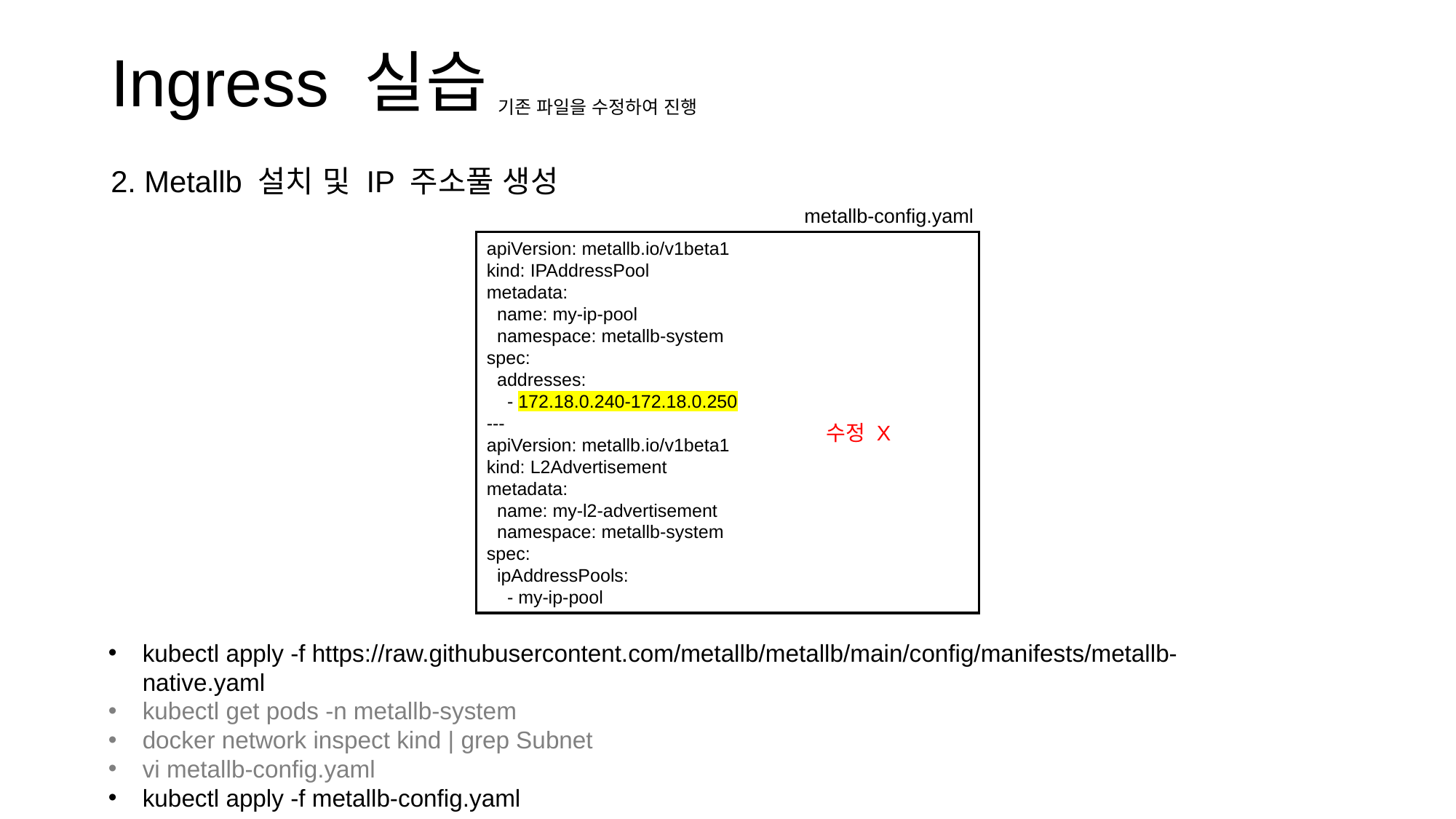

Ingress 실습
기존 파일을 수정하여 진행
2. Metallb 설치 및 IP 주소풀 생성
metallb-config.yaml
apiVersion: metallb.io/v1beta1
kind: IPAddressPool
metadata:
  name: my-ip-pool
  namespace: metallb-system
spec:
  addresses:
    - 172.18.0.240-172.18.0.250
---
apiVersion: metallb.io/v1beta1
kind: L2Advertisement
metadata:
  name: my-l2-advertisement
  namespace: metallb-system
spec:
  ipAddressPools:
    - my-ip-pool
수정 X
kubectl apply -f https://raw.githubusercontent.com/metallb/metallb/main/config/manifests/metallb-native.yaml
kubectl get pods -n metallb-system
docker network inspect kind | grep Subnet
vi metallb-config.yaml
kubectl apply -f metallb-config.yaml